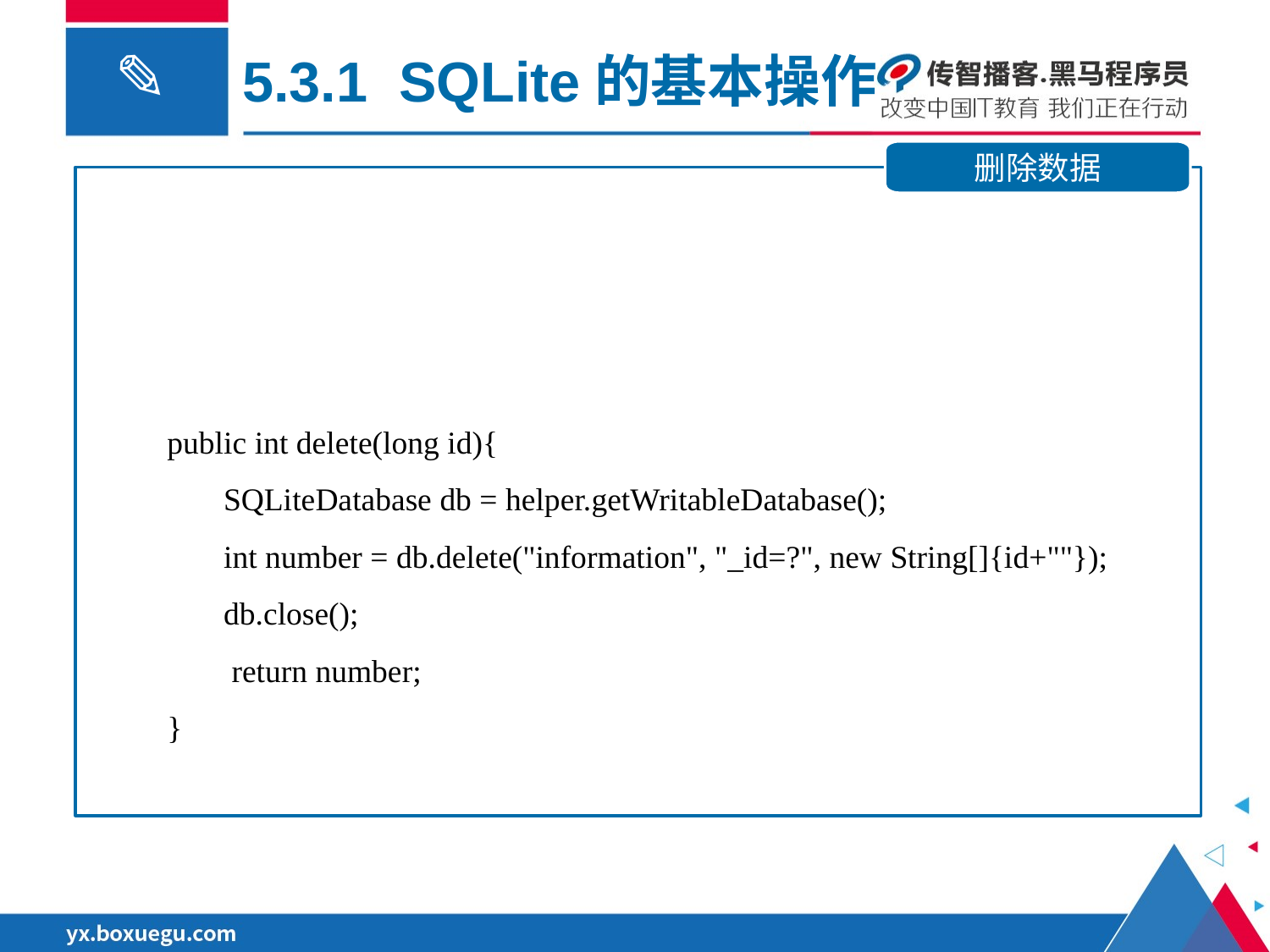

5.3.1  SQLite的基本操作

删除数据

     public int delete(long id){
            SQLiteDatabase db = helper.getWritableDatabase();
            int number = db.delete("information", "_id=?", new String[]{id+""});
            db.close();
             return number;
     }